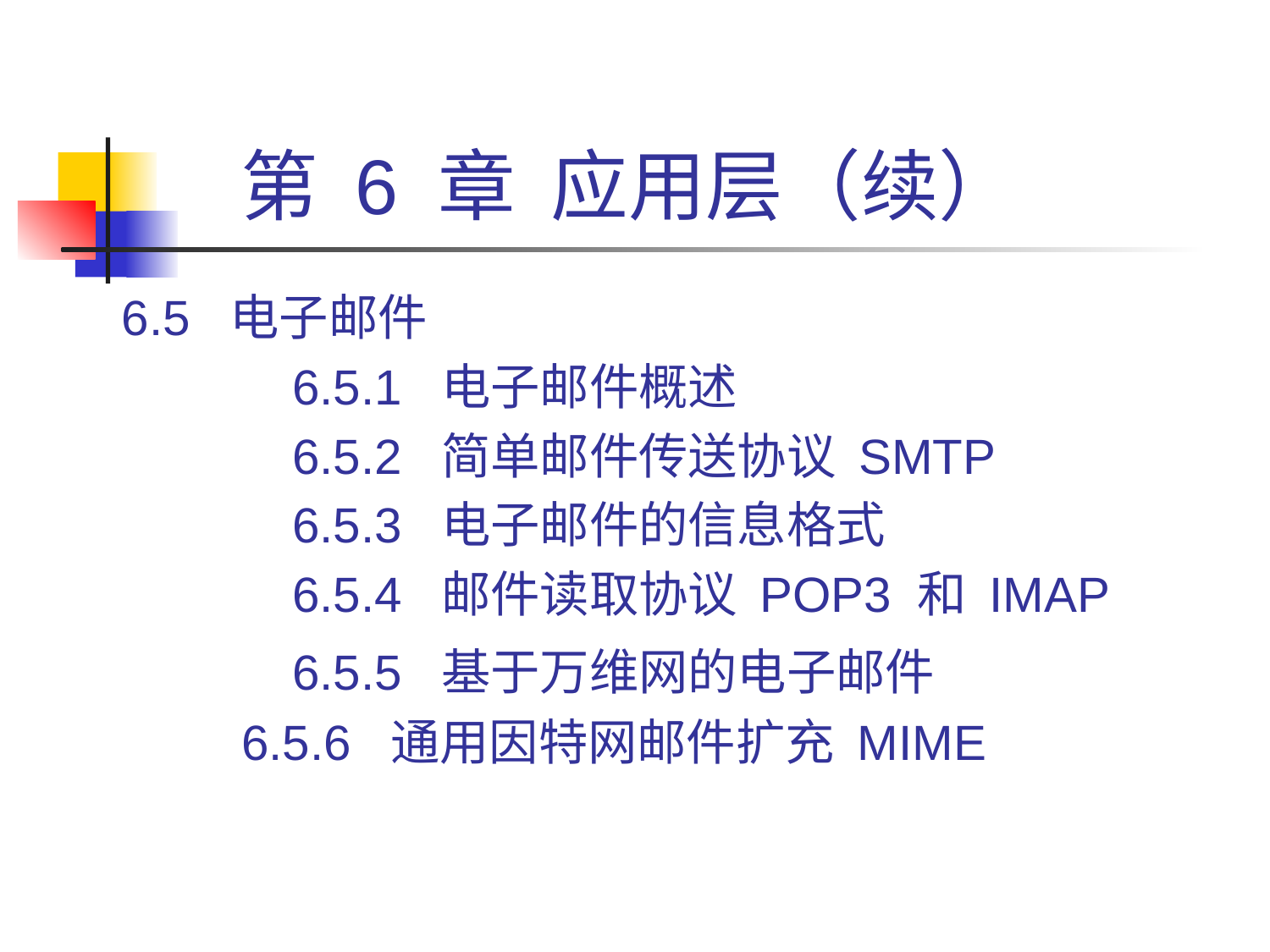

# 第 6 章  应用层（续）
 6.5  电子邮件
		6.5.1  电子邮件概述
		6.5.2  简单邮件传送协议 SMTP
		6.5.3  电子邮件的信息格式
		6.5.4  邮件读取协议 POP3 和 IMAP
		6.5.5  基于万维网的电子邮件
         6.5.6  通用因特网邮件扩充 MIME